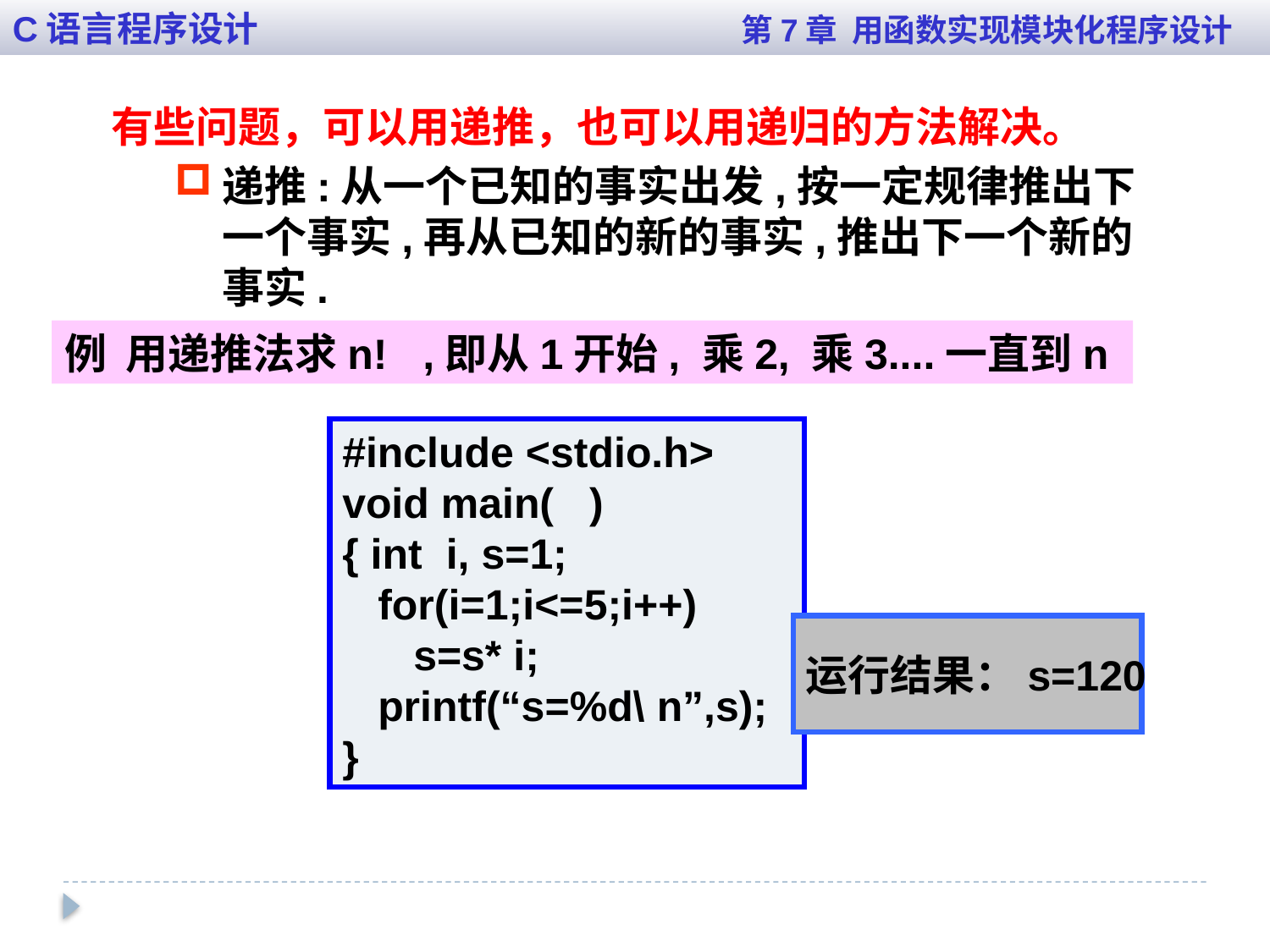

C语言程序设计                                                            第7章  用函数实现模块化程序设计
有些问题，可以用递推，也可以用递归的方法解决。
递推:从一个已知的事实出发,按一定规律推出下一个事实,再从已知的新的事实,推出下一个新的事实.
例  用递推法求n!   ,即从1开始, 乘2, 乘3....一直到n
#include <stdio.h>
void main(   )
{ int  i, s=1;
   for(i=1;i<=5;i++)
      s=s* i;
   printf(“s=%d\ n”,s);
}
运行结果：s=120